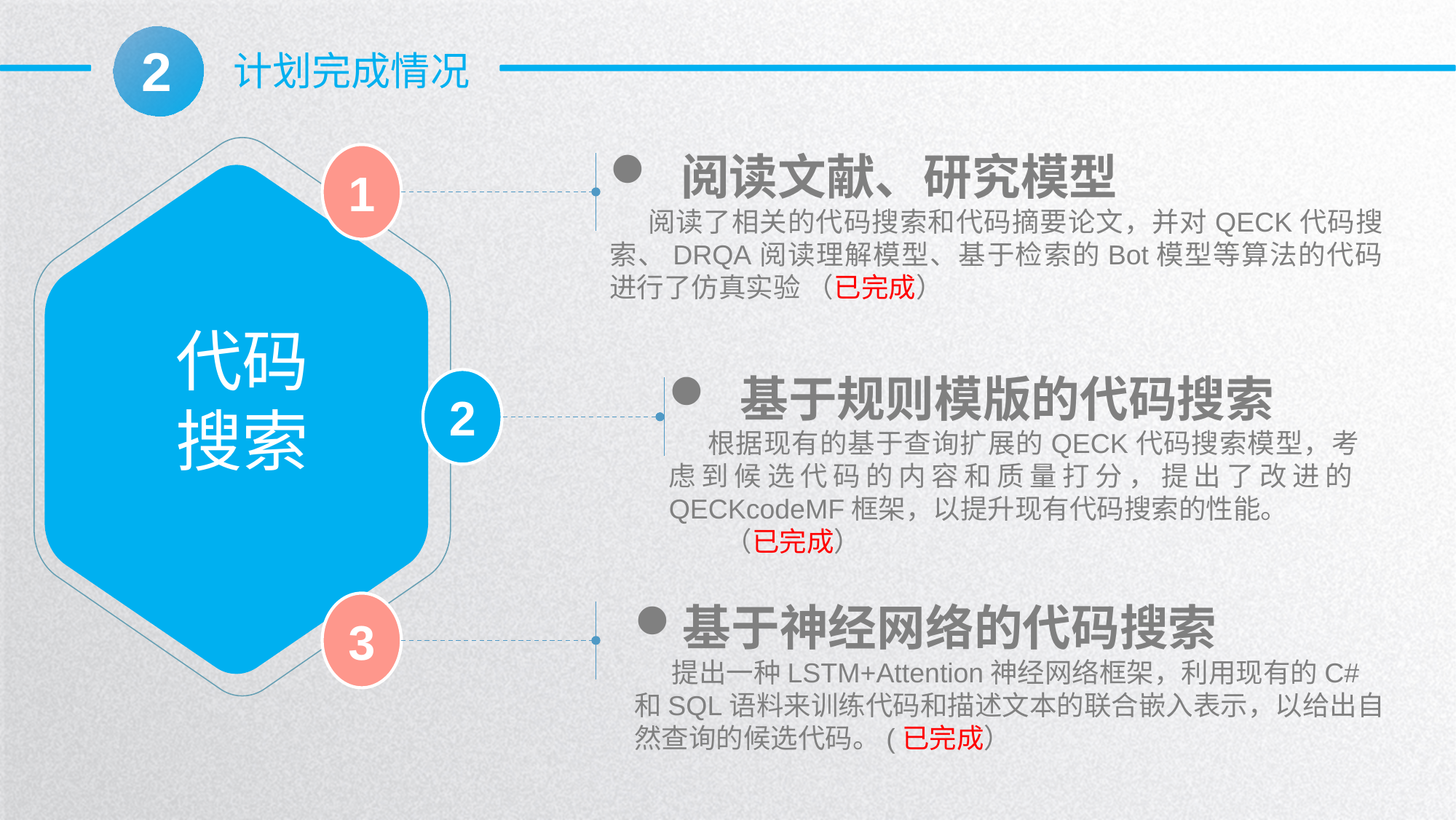

2
计划完成情况

1

代码搜索
 基于规则模版的代码搜索
      根据现有的基于查询扩展的QECK代码搜索模型，考虑到候选代码的内容和质量打分，提出了改进的QECKcodeMF框架，以提升现有代码搜索的性能。
        （已完成）
2
3

 阅读文献、研究模型
       阅读了相关的代码搜索和代码摘要论文，并对QECK代码搜索、DRQA阅读理解模型、基于检索的Bot模型等算法的代码进行了仿真实验 （已完成）
基于神经网络的代码搜索
     提出一种LSTM+Attention神经网络框架，利用现有的C#和SQL语料来训练代码和描述文本的联合嵌入表示，以给出自然查询的候选代码。(已完成）